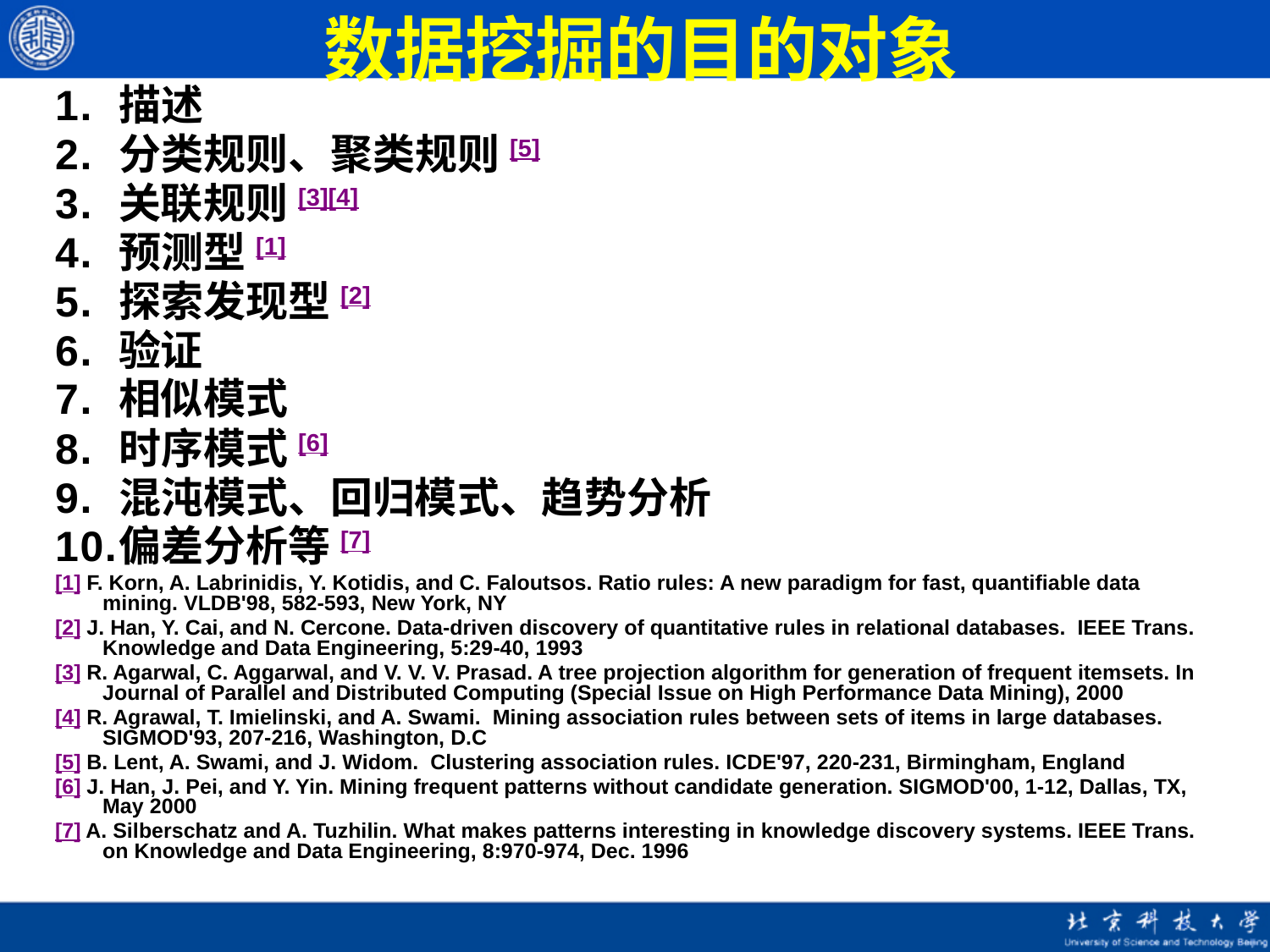

# 数据挖掘的目的对象
描述
分类规则、聚类规则[5]
关联规则[3][4]
预测型[1]
探索发现型[2]
验证
相似模式
时序模式[6]
混沌模式、回归模式、趋势分析
偏差分析等[7]
[1] F. Korn, A. Labrinidis, Y. Kotidis, and C. Faloutsos. Ratio rules: A new paradigm for fast, quantifiable data mining. VLDB'98, 582-593, New York, NY
[2] J. Han, Y. Cai, and N. Cercone. Data-driven discovery of quantitative rules in relational databases.  IEEE Trans. Knowledge and Data Engineering, 5:29-40, 1993
[3] R. Agarwal, C. Aggarwal, and V. V. V. Prasad. A tree projection algorithm for generation of frequent itemsets. In Journal of Parallel and Distributed Computing (Special Issue on High Performance Data Mining), 2000
[4] R. Agrawal, T. Imielinski, and A. Swami.  Mining association rules between sets of items in large databases.  SIGMOD'93, 207-216, Washington, D.C
[5] B. Lent, A. Swami, and J. Widom.  Clustering association rules. ICDE'97, 220-231, Birmingham, England
[6] J. Han, J. Pei, and Y. Yin. Mining frequent patterns without candidate generation. SIGMOD'00, 1-12, Dallas, TX, May 2000
[7] A. Silberschatz and A. Tuzhilin. What makes patterns interesting in knowledge discovery systems. IEEE Trans. on Knowledge and Data Engineering, 8:970-974, Dec. 1996